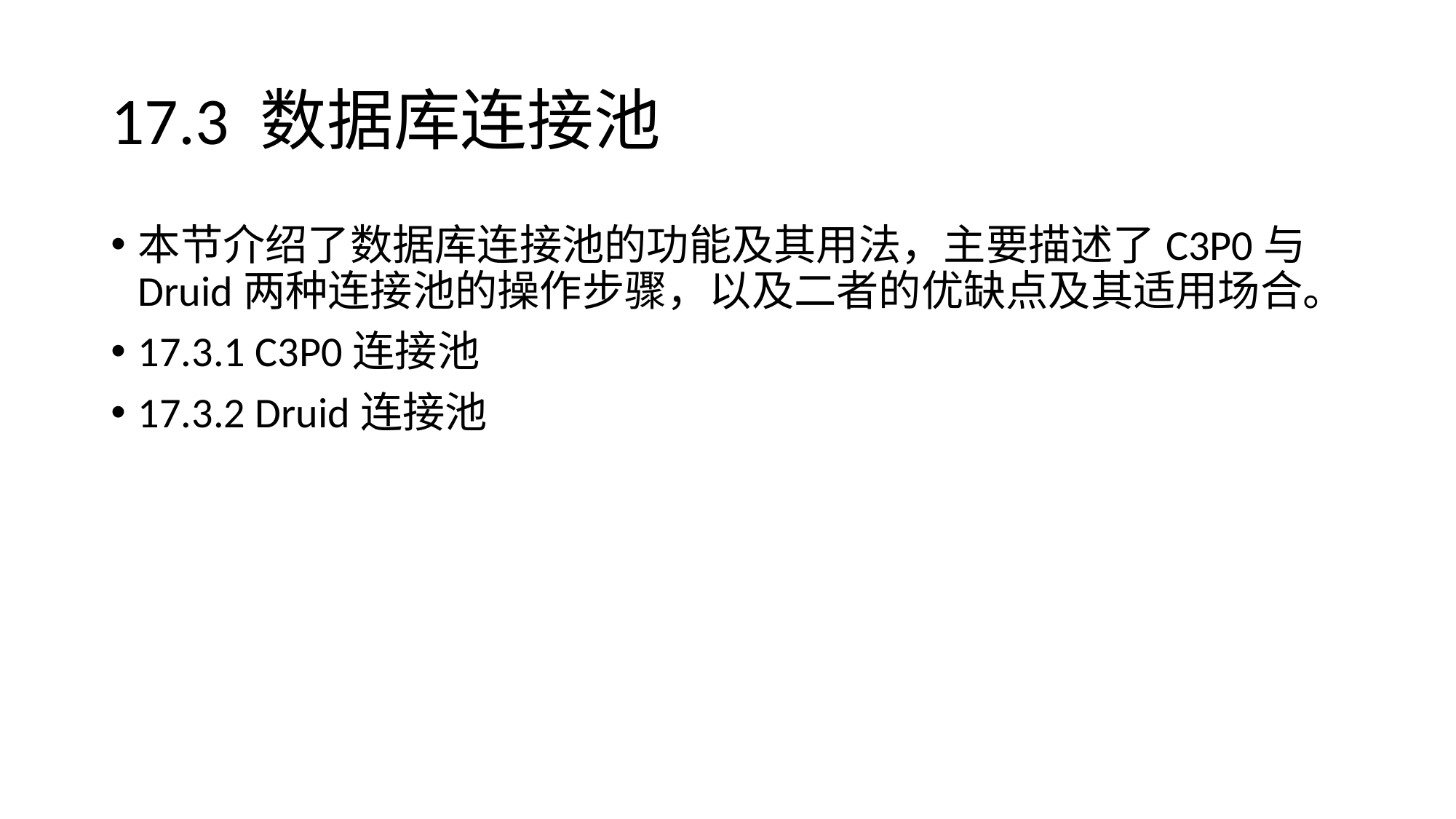

# 17.3 数据库连接池
本节介绍了数据库连接池的功能及其用法，主要描述了C3P0与Druid两种连接池的操作步骤，以及二者的优缺点及其适用场合。
17.3.1 C3P0连接池
17.3.2 Druid连接池